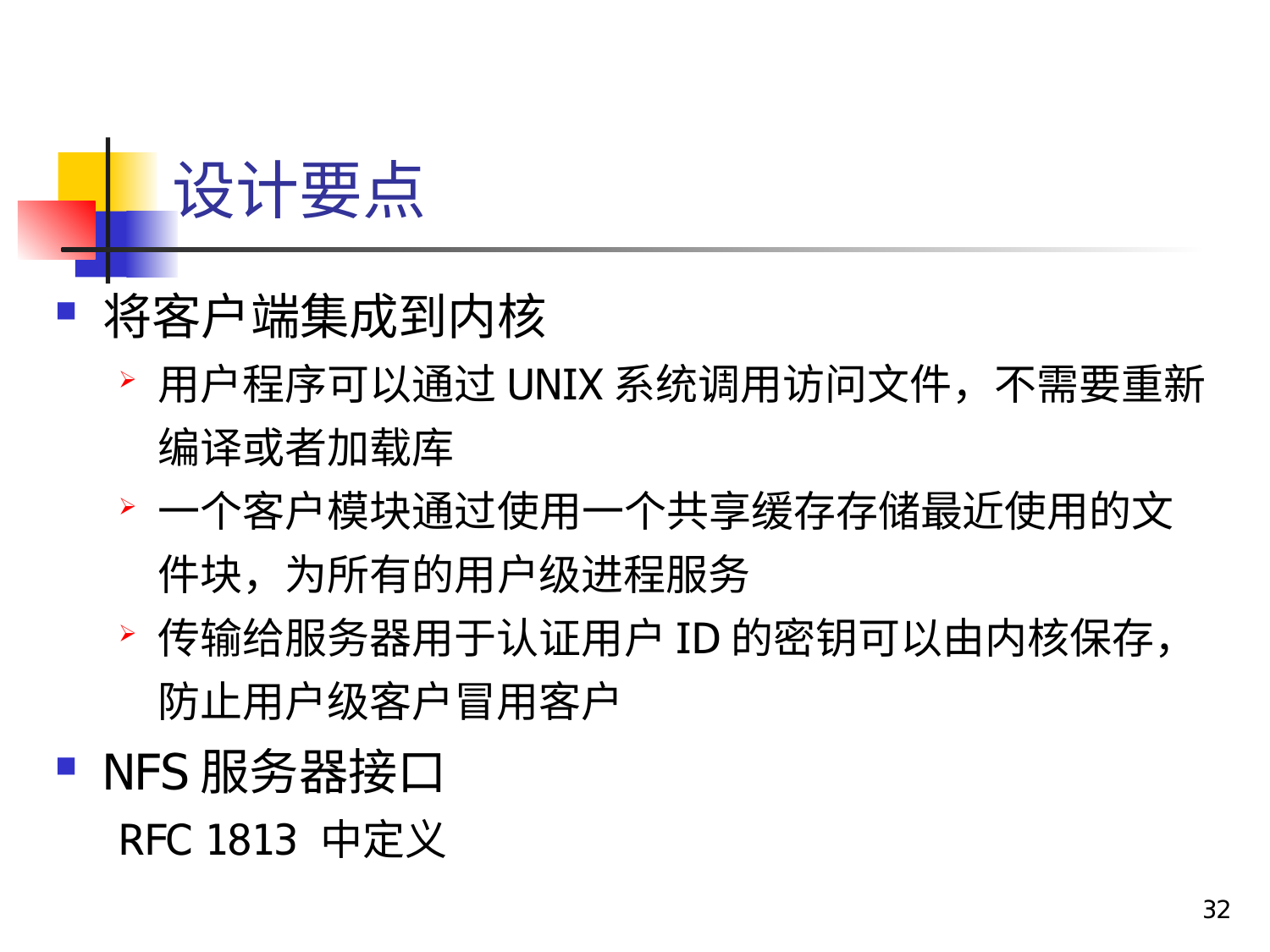

设计要点
将客户端集成到内核
用户程序可以通过UNIX系统调用访问文件，不需要重新编译或者加载库
一个客户模块通过使用一个共享缓存存储最近使用的文件块，为所有的用户级进程服务
传输给服务器用于认证用户ID的密钥可以由内核保存，防止用户级客户冒用客户
NFS服务器接口
RFC 1813 中定义
32